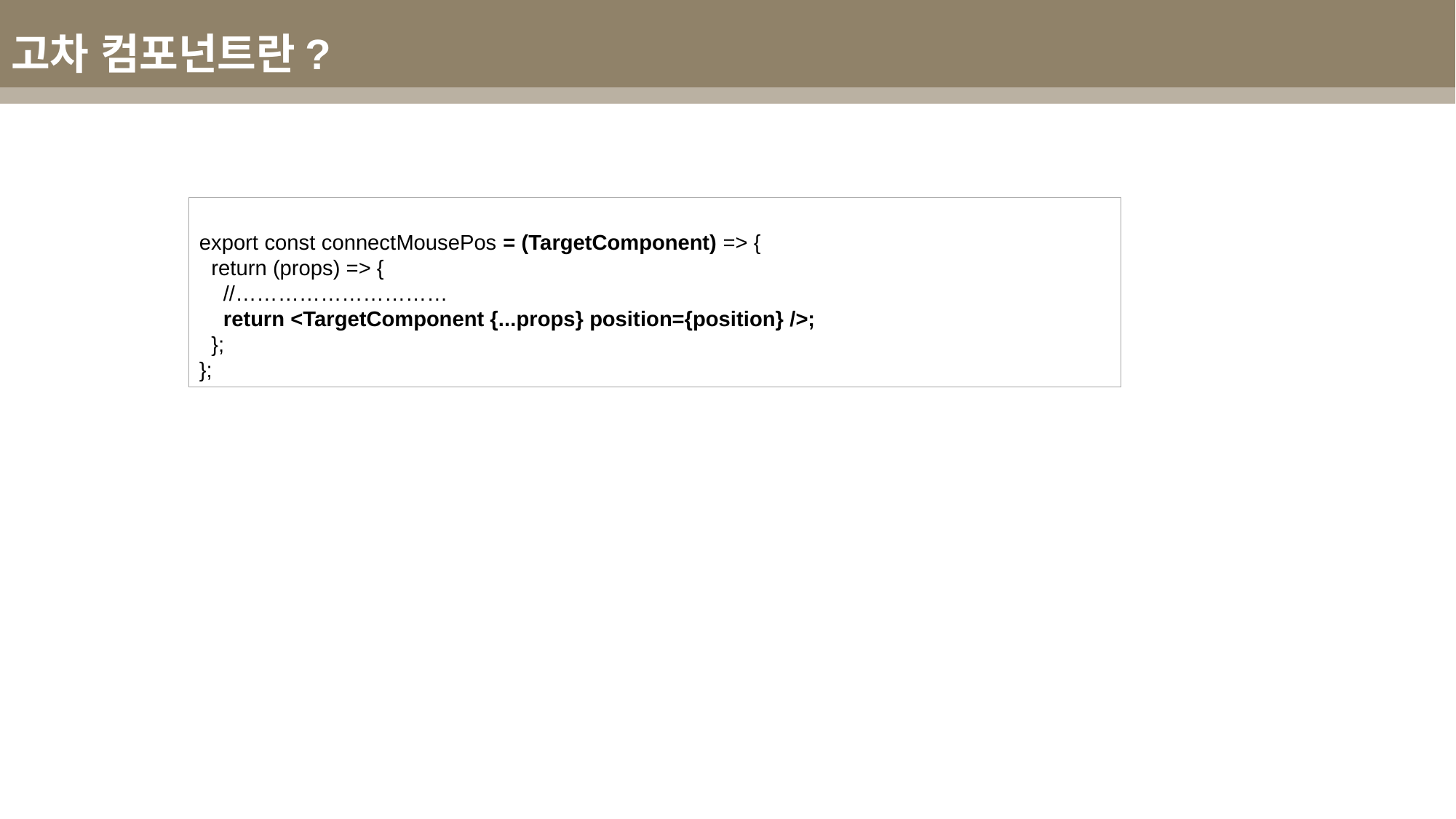

고차 컴포넌트란?

export const connectMousePos = (TargetComponent) => {
  return (props) => {
    //…………………………
    return <TargetComponent {...props} position={position} />;
  };
};